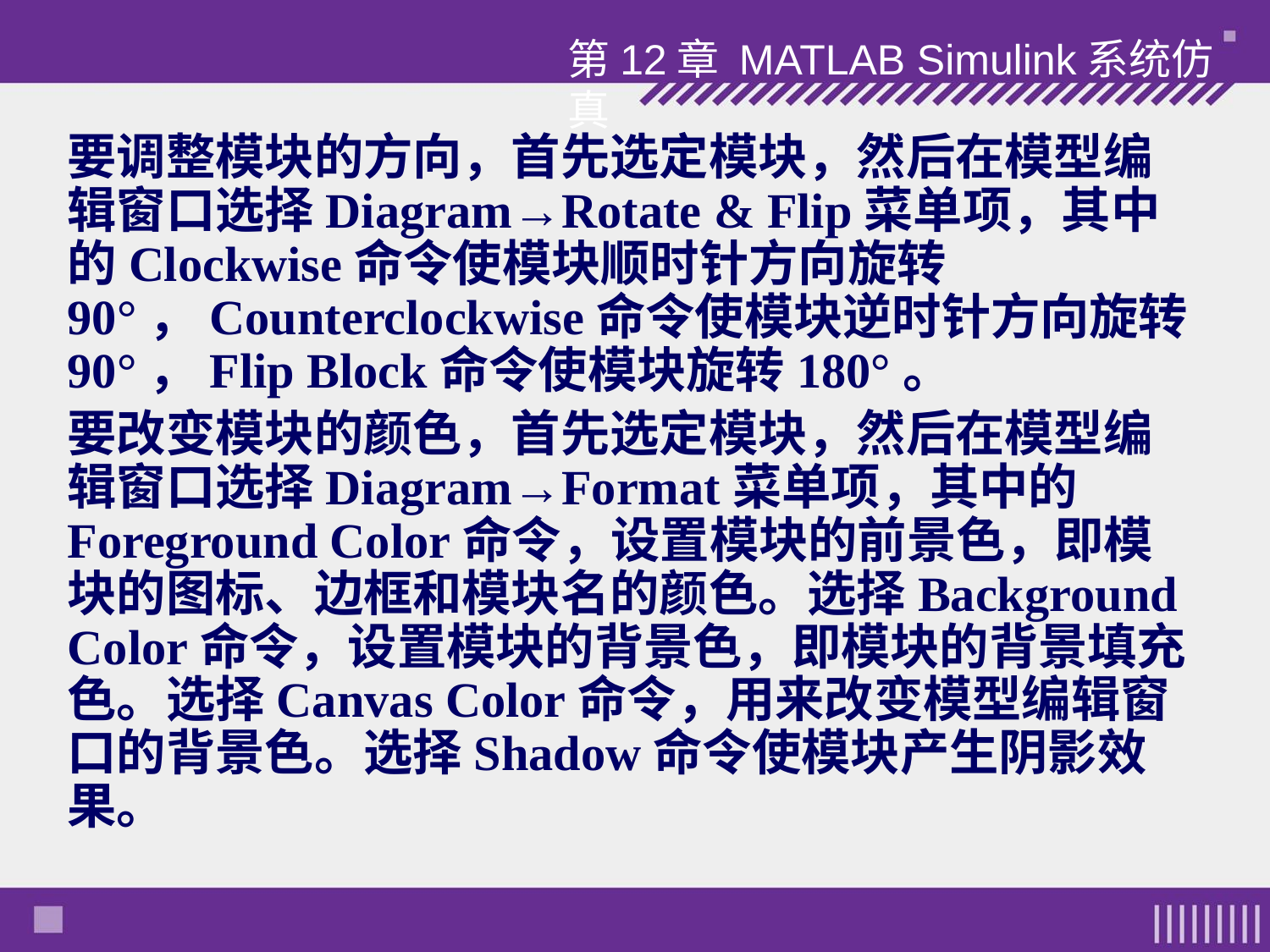

第12章 MATLAB Simulink系统仿真
要调整模块的方向，首先选定模块，然后在模型编辑窗口选择Diagram→Rotate & Flip菜单项，其中的Clockwise命令使模块顺时针方向旋转90°，Counterclockwise命令使模块逆时针方向旋转90°，Flip Block命令使模块旋转180°。
要改变模块的颜色，首先选定模块，然后在模型编辑窗口选择Diagram→Format菜单项，其中的Foreground Color命令，设置模块的前景色，即模块的图标、边框和模块名的颜色。选择Background Color命令，设置模块的背景色，即模块的背景填充色。选择Canvas Color命令，用来改变模型编辑窗口的背景色。选择Shadow命令使模块产生阴影效果。